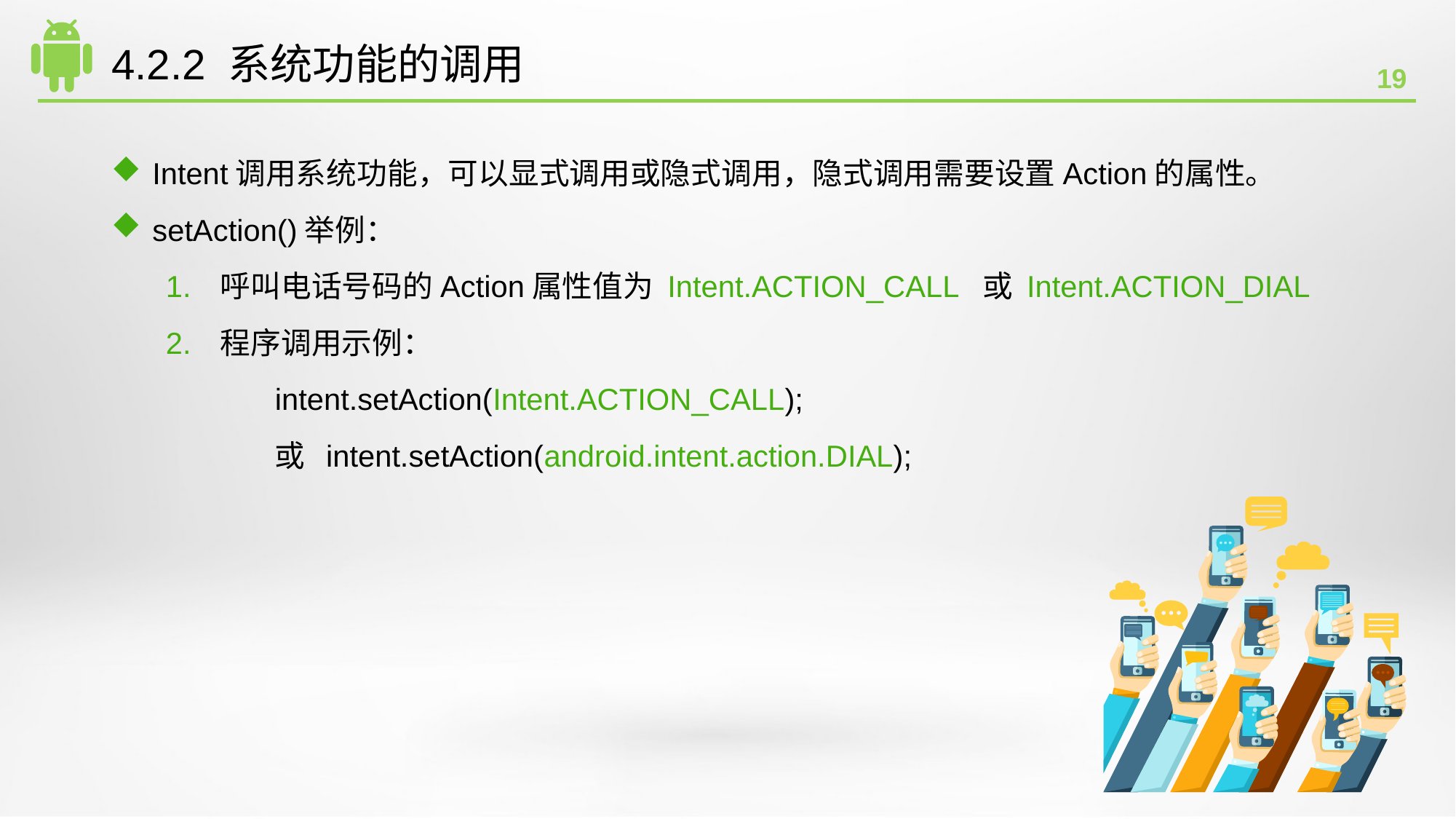

# 4.2.2 系统功能的调用
Intent调用系统功能，可以显式调用或隐式调用，隐式调用需要设置Action的属性。
setAction()举例：
呼叫电话号码的Action属性值为 Intent.ACTION_CALL  或 Intent.ACTION_DIAL
程序调用示例：
intent.setAction(Intent.ACTION_CALL);
或  intent.setAction(android.intent.action.DIAL);